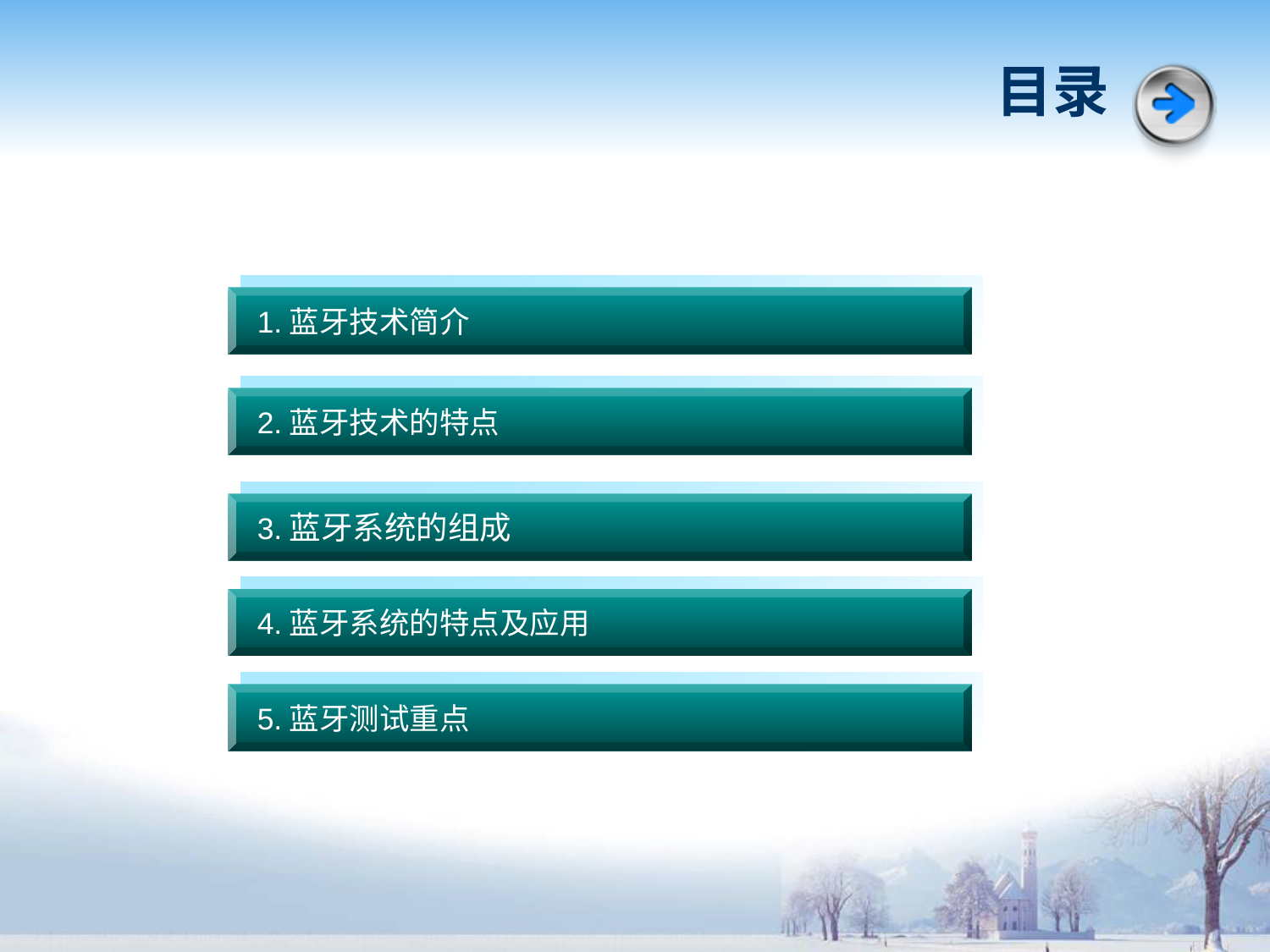

# 目录

 1.蓝牙技术简介

 2.蓝牙技术的特点

 3.蓝牙系统的组成

 4.蓝牙系统的特点及应用

 5.蓝牙测试重点